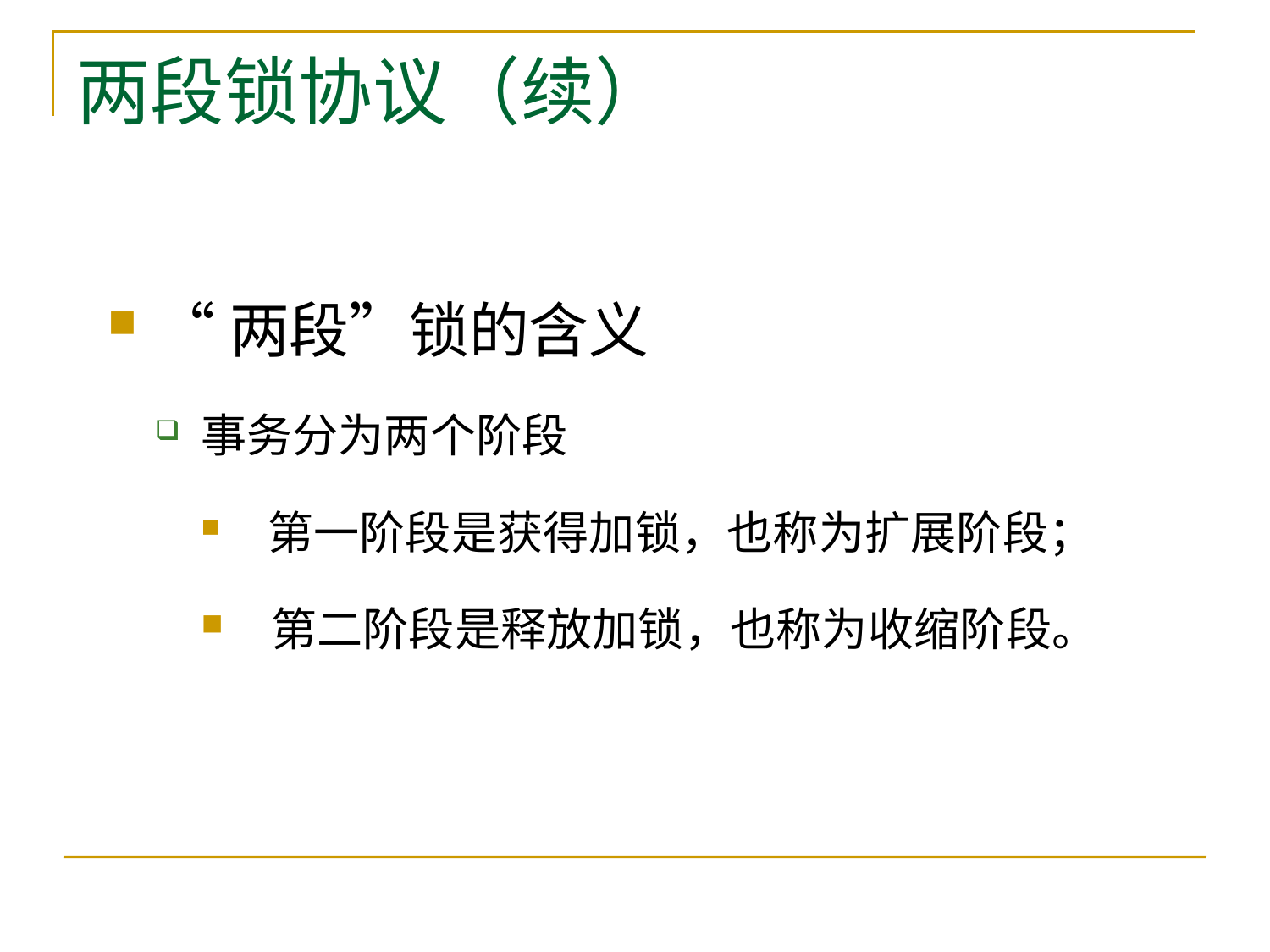

# 两段锁协议（续）
“两段”锁的含义
事务分为两个阶段
 第一阶段是获得加锁，也称为扩展阶段；
 第二阶段是释放加锁，也称为收缩阶段。